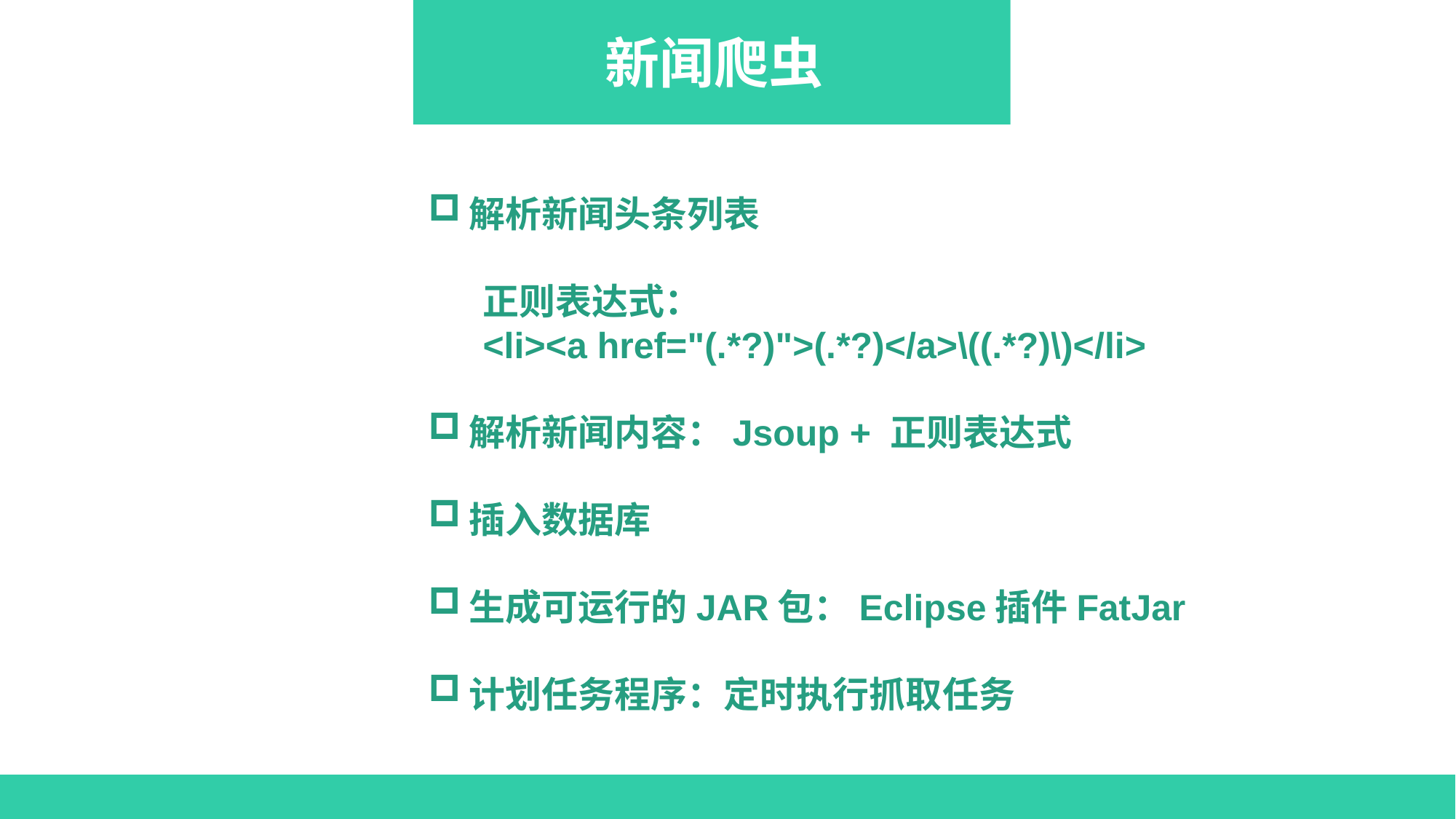

新闻爬虫
解析新闻头条列表

正则表达式：
<li><a href="(.*?)">(.*?)</a>\((.*?)\)</li>

解析新闻内容：Jsoup + 正则表达式

插入数据库

生成可运行的JAR包：Eclipse插件FatJar

计划任务程序：定时执行抓取任务